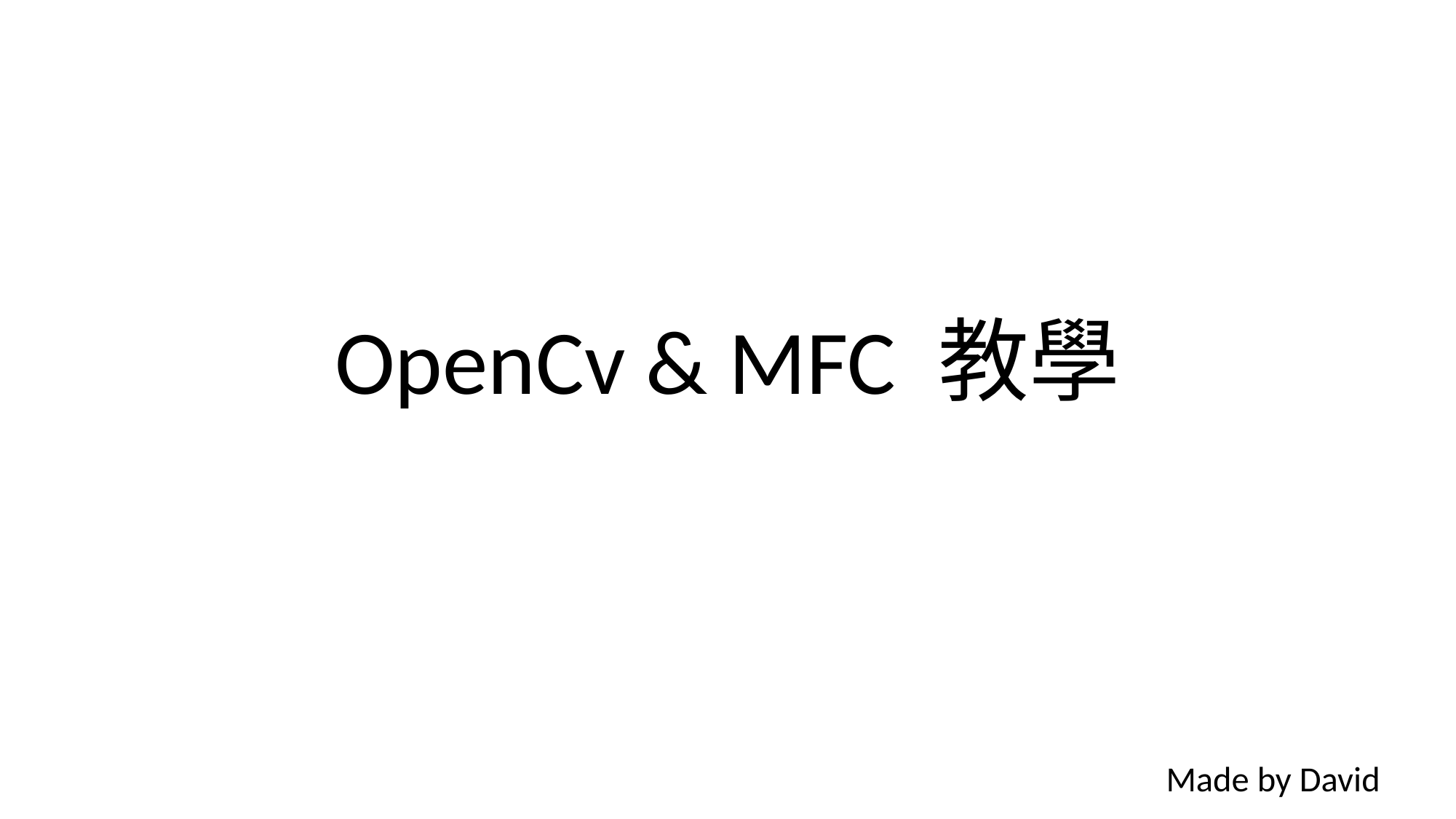

# OpenCv & MFC 教學
Made by David